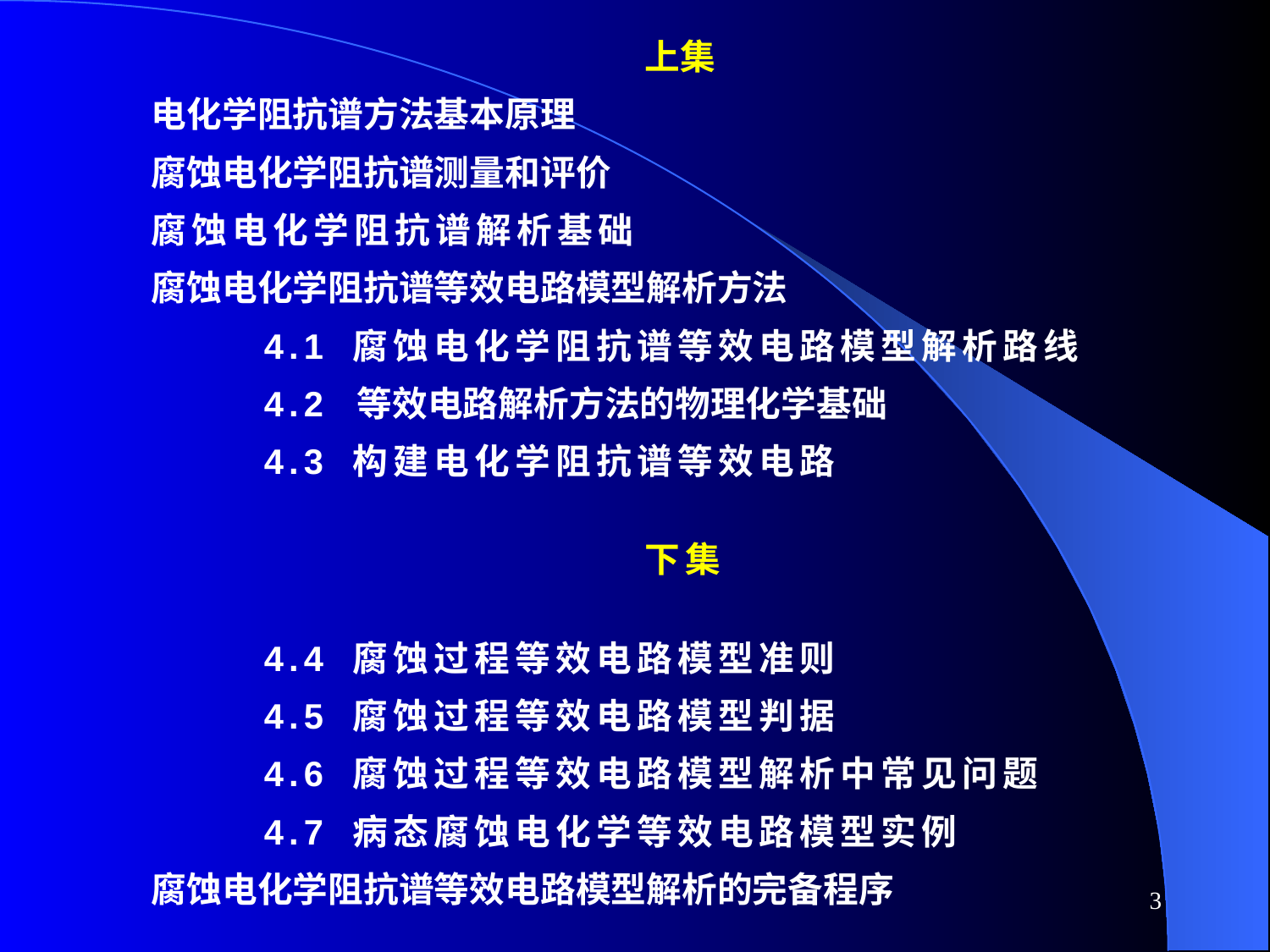

上集
电化学阻抗谱方法基本原理
腐蚀电化学阻抗谱测量和评价
腐蚀电化学阻抗谱解析基础
腐蚀电化学阻抗谱等效电路模型解析方法
4.1 腐蚀电化学阻抗谱等效电路模型解析路线
4.2  等效电路解析方法的物理化学基础
4.3 构建电化学阻抗谱等效电路

				下集

4.4 腐蚀过程等效电路模型准则
4.5 腐蚀过程等效电路模型判据
4.6 腐蚀过程等效电路模型解析中常见问题
4.7 病态腐蚀电化学等效电路模型实例
腐蚀电化学阻抗谱等效电路模型解析的完备程序
3